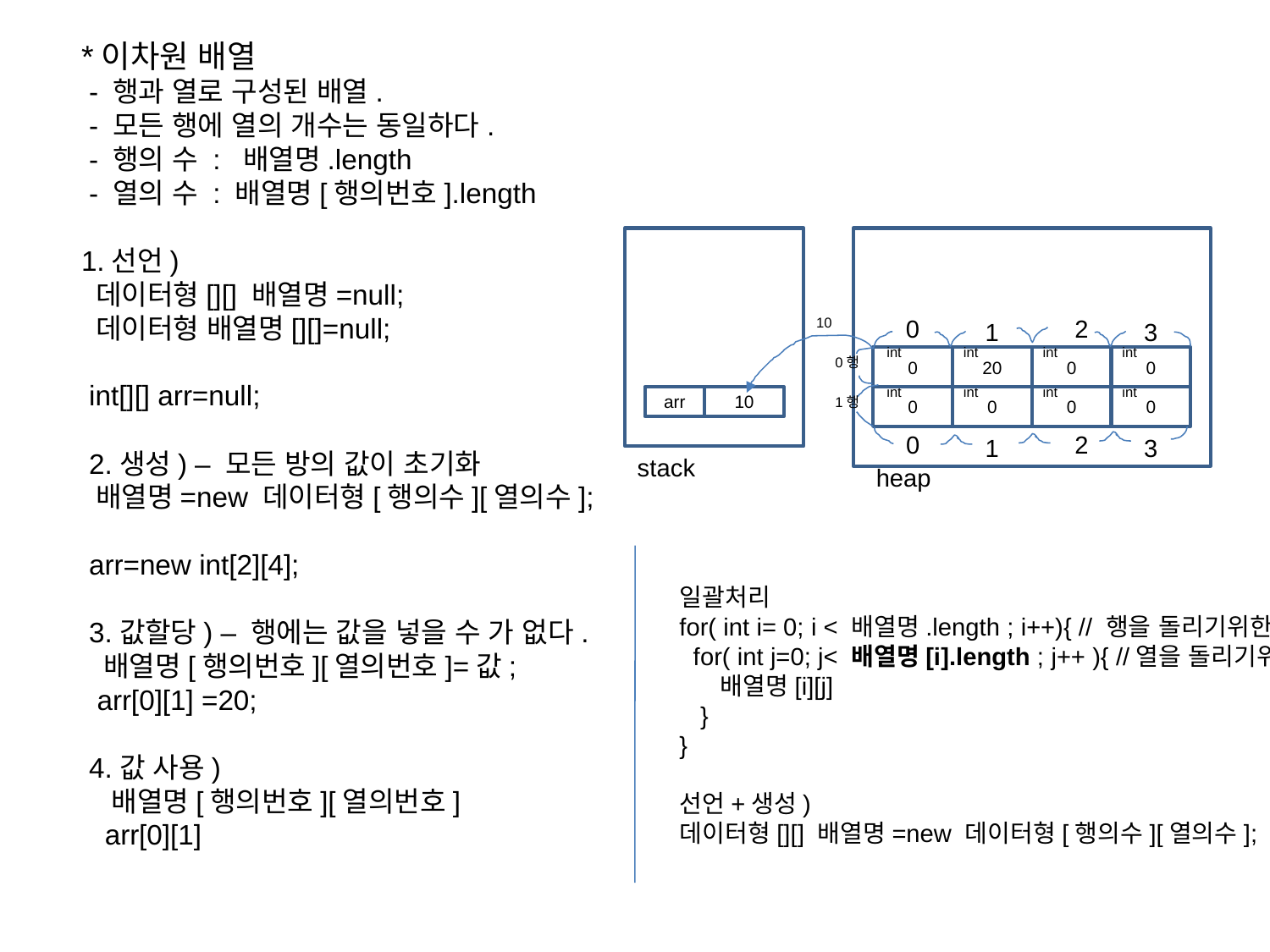

*이차원 배열
 - 행과 열로 구성된 배열.
 - 모든 행에 열의 개수는 동일하다.
 - 행의 수 :  배열명.length
 - 열의 수 : 배열명[행의번호].length

1.선언)
 데이터형[][] 배열명=null;
 데이터형 배열명[][]=null;

 int[][] arr=null;

 2.생성) – 모든 방의 값이 초기화
 배열명=new 데이터형[행의수][열의수];

 arr=new int[2][4];

 3.값할당) – 행에는 값을 넣을 수 가 없다.
  배열명[행의번호][열의번호]=값;
  arr[0][1] =20;

 4.값 사용)
   배열명[행의번호][열의번호]
   arr[0][1]

10
0
2
1
3

int
int
int
int
0행
0
20
0
0

int
int
int
int

arr
10
1행
0
0
0
0

0
2
1
3

stack
heap
일괄처리
for( int i= 0; i < 배열명.length ; i++){ // 행을 돌리기위한 for
  for( int j=0; j< 배열명[i].length ; j++ ){ //열을 돌리기위한 for
     배열명[i][j]
   }
}

선언+생성)
데이터형[][] 배열명=new 데이터형[행의수][열의수];